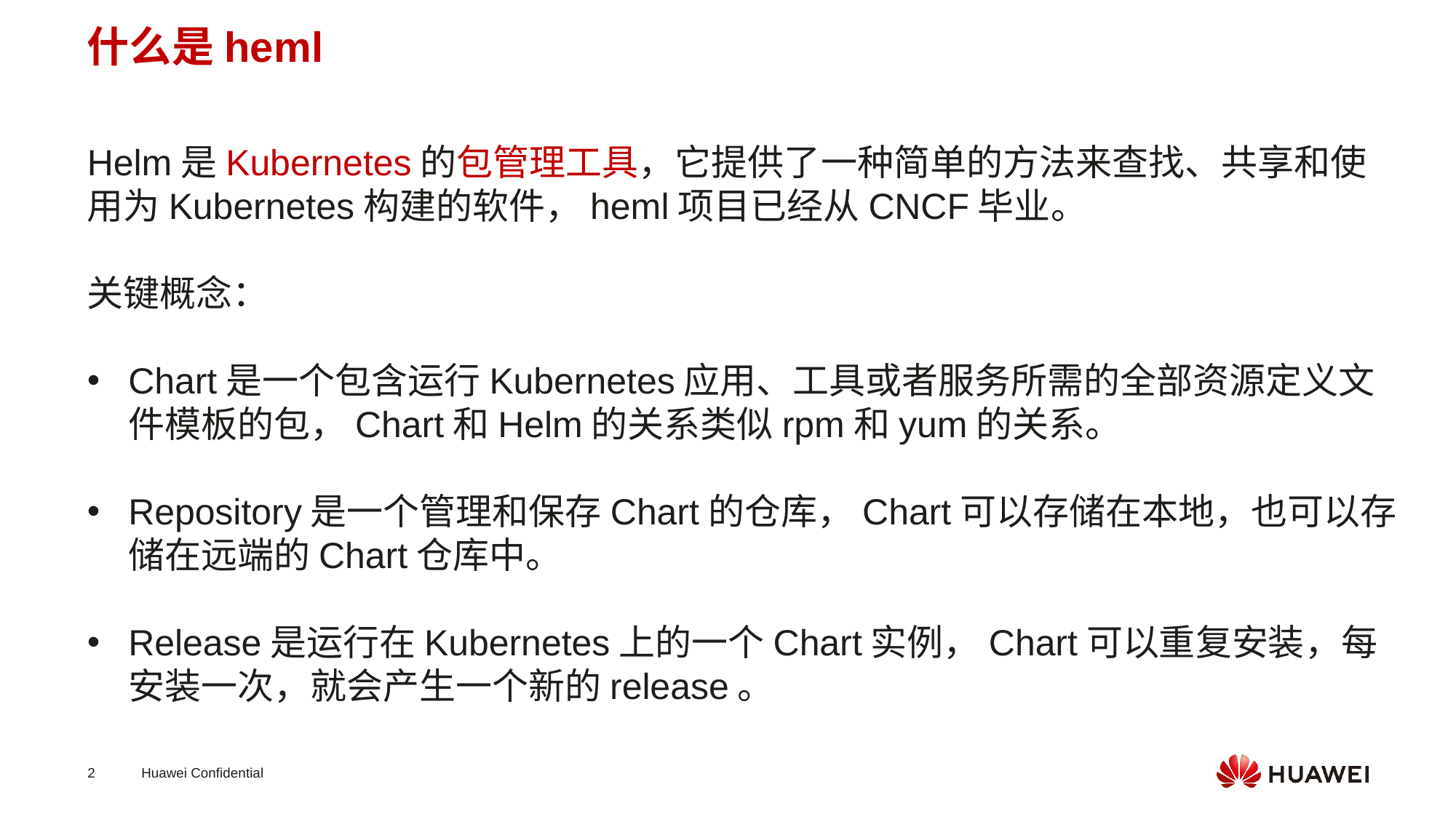

什么是heml
Helm是Kubernetes的包管理工具，它提供了一种简单的方法来查找、共享和使用为Kubernetes构建的软件，heml项目已经从CNCF毕业。

关键概念：

Chart是一个包含运行Kubernetes应用、工具或者服务所需的全部资源定义文件模板的包，Chart和Helm的关系类似rpm和yum的关系。

Repository是一个管理和保存Chart的仓库，Chart可以存储在本地，也可以存储在远端的Chart仓库中。

Release是运行在Kubernetes上的一个Chart实例，Chart可以重复安装，每安装一次，就会产生一个新的release。